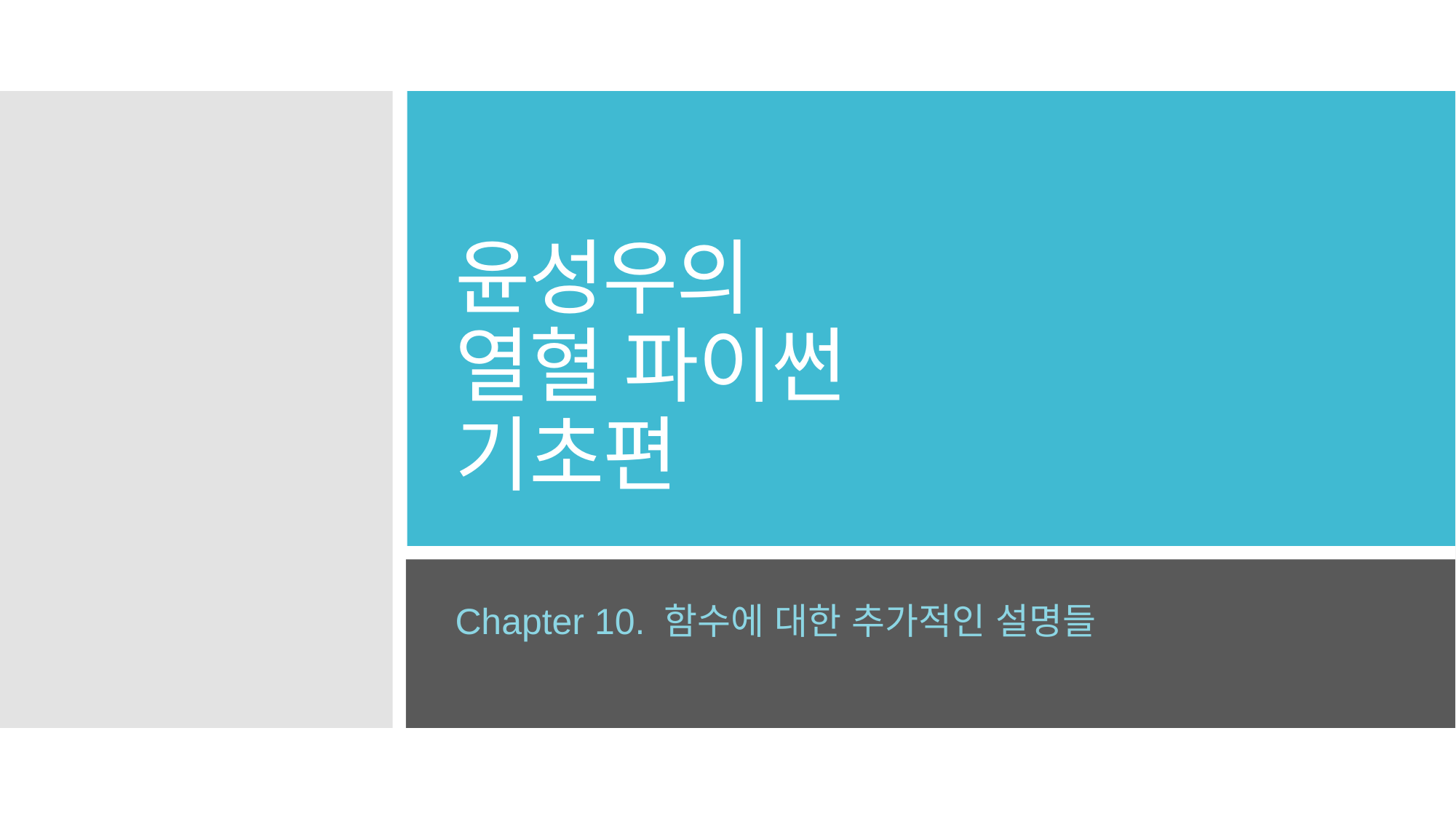

# 윤성우의 열혈 파이썬 기초편

Chapter 10. 함수에 대한 추가적인 설명들